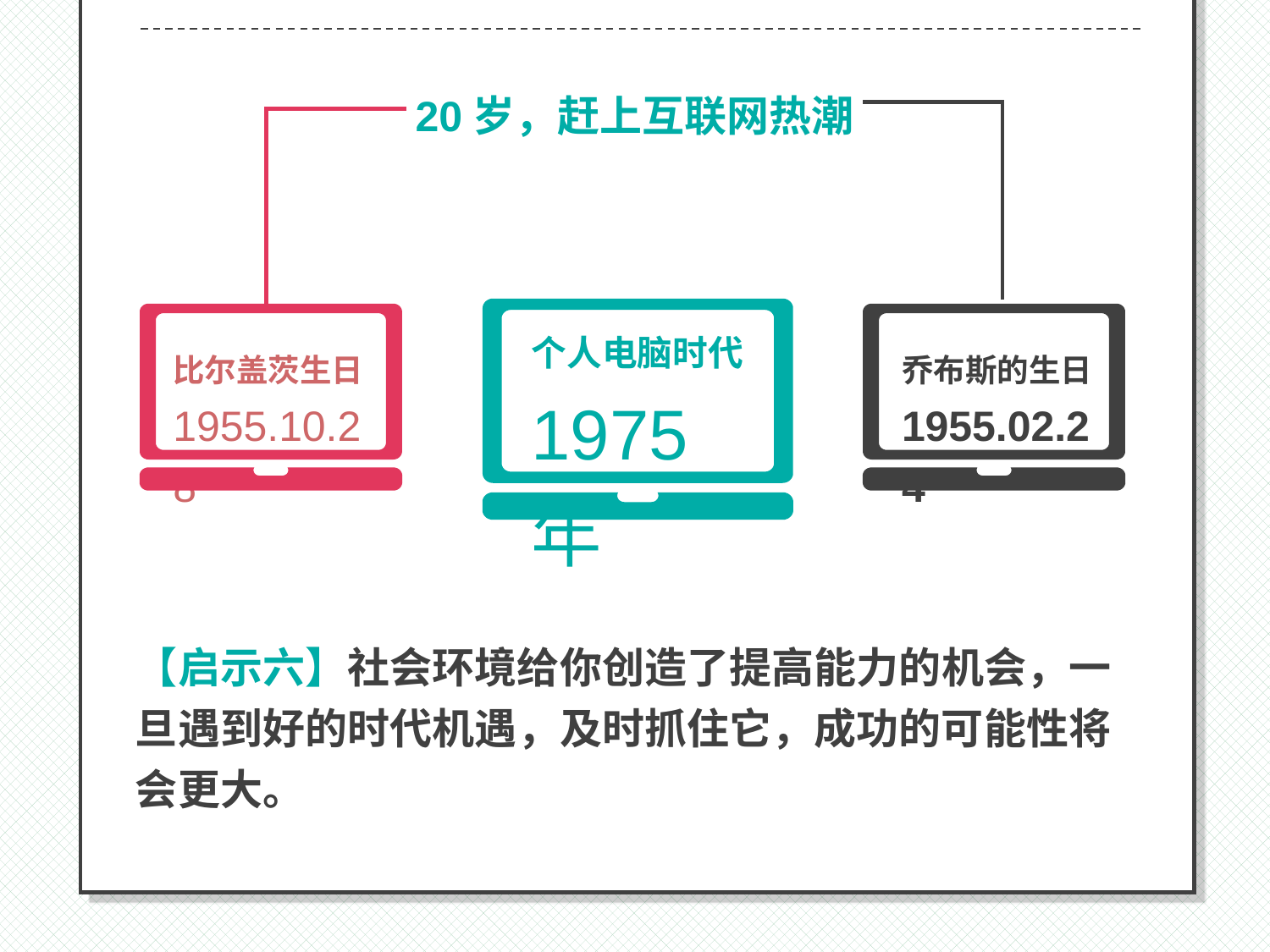

20岁，赶上互联网热潮

个人电脑时代
1975年
比尔盖茨生日
1955.10.28
乔布斯的生日
1955.02.24
【启示六】社会环境给你创造了提高能力的机会，一旦遇到好的时代机遇，及时抓住它，成功的可能性将会更大。